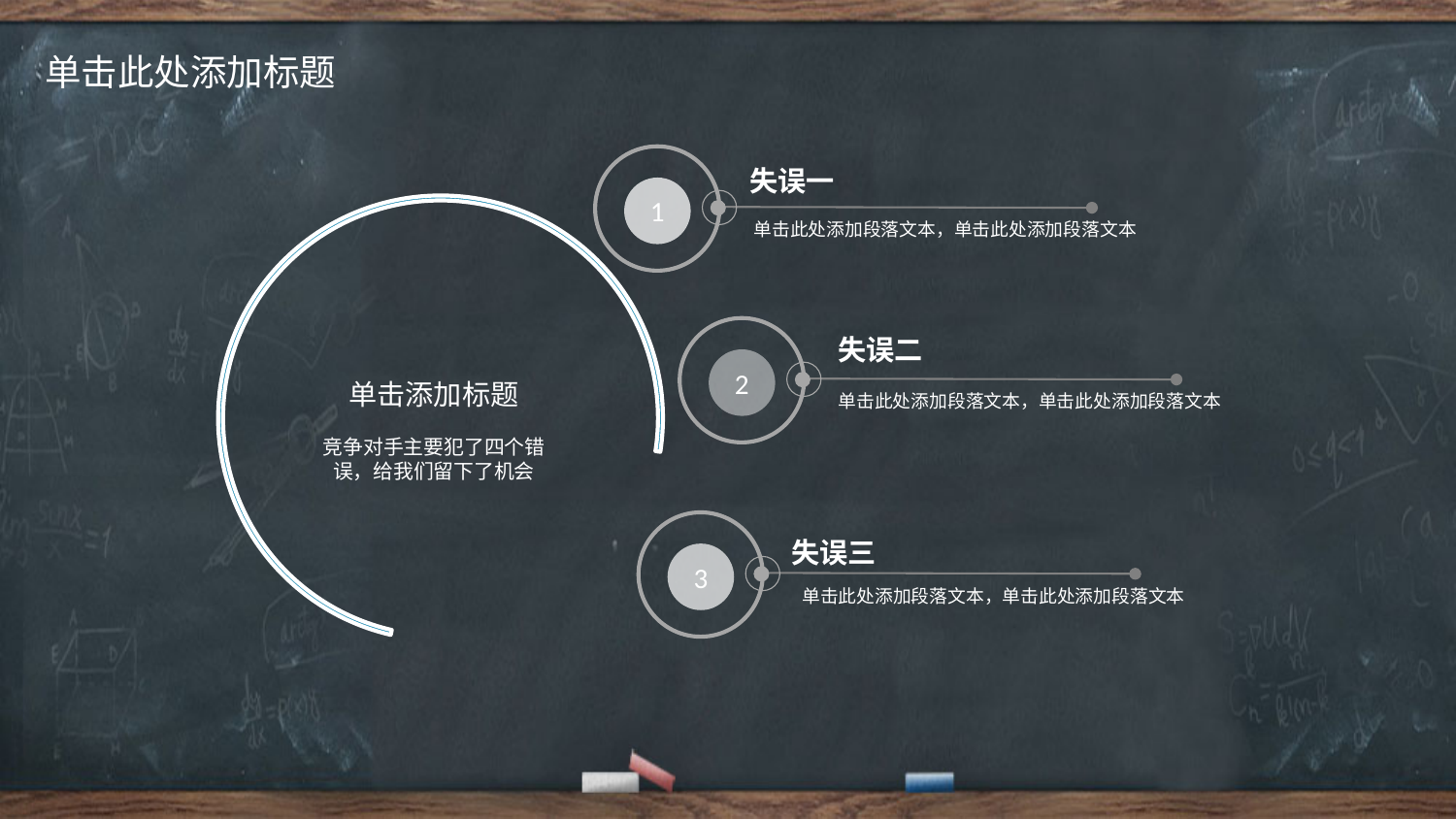

1

失误一

单击此处添加段落文本，单击此处添加段落文本

2

失误二
单击添加标题

竞争对手主要犯了四个错误，给我们留下了机会
单击此处添加段落文本，单击此处添加段落文本

3

失误三
单击此处添加段落文本，单击此处添加段落文本